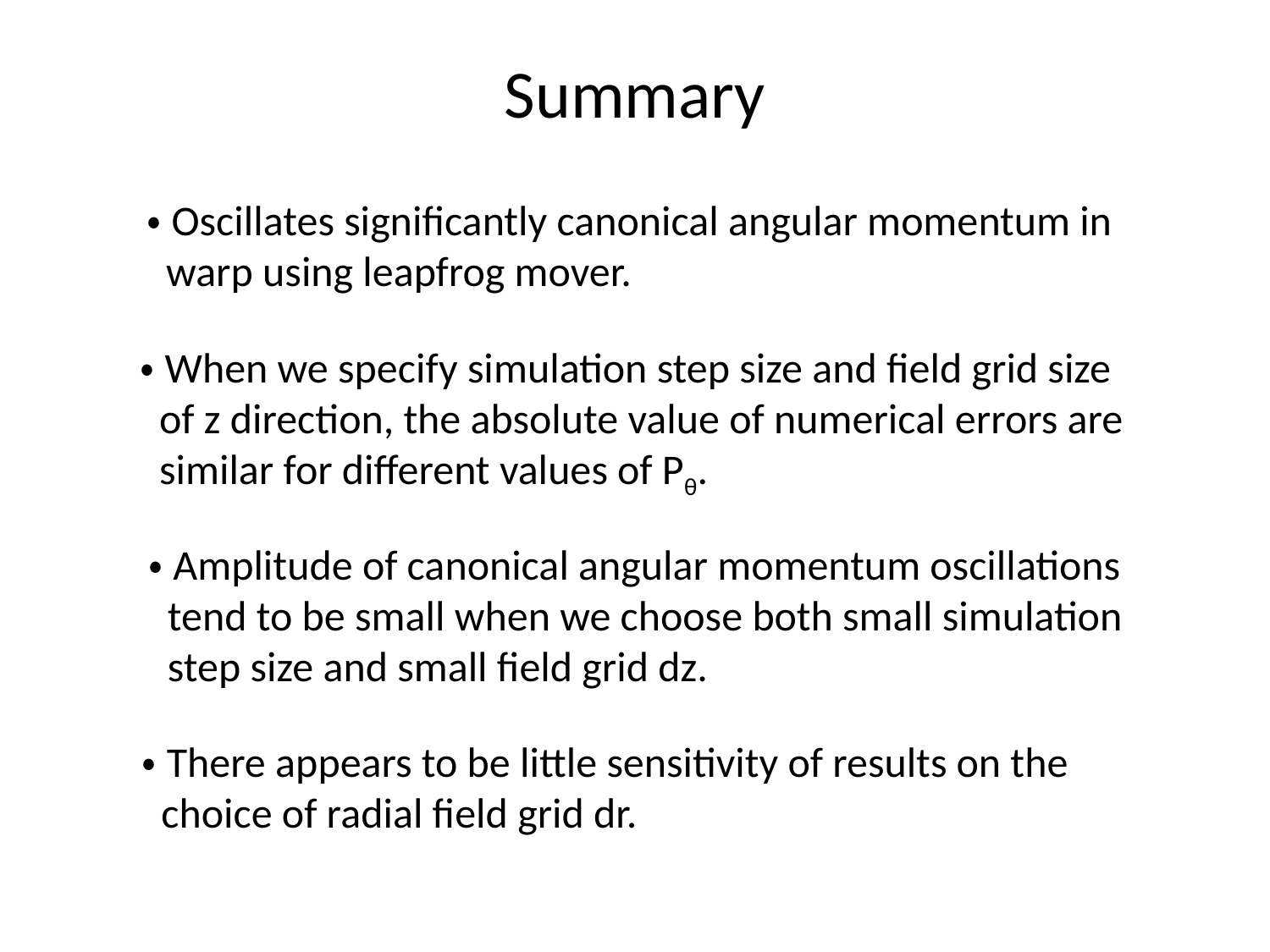

# Summary
・Oscillates significantly canonical angular momentum in
  warp using leapfrog mover.
・When we specify simulation step size and field grid size
  of z direction, the absolute value of numerical errors are
  similar for different values of Pθ.
・Amplitude of canonical angular momentum oscillations
  tend to be small when we choose both small simulation
  step size and small field grid dz.
・There appears to be little sensitivity of results on the
  choice of radial field grid dr.